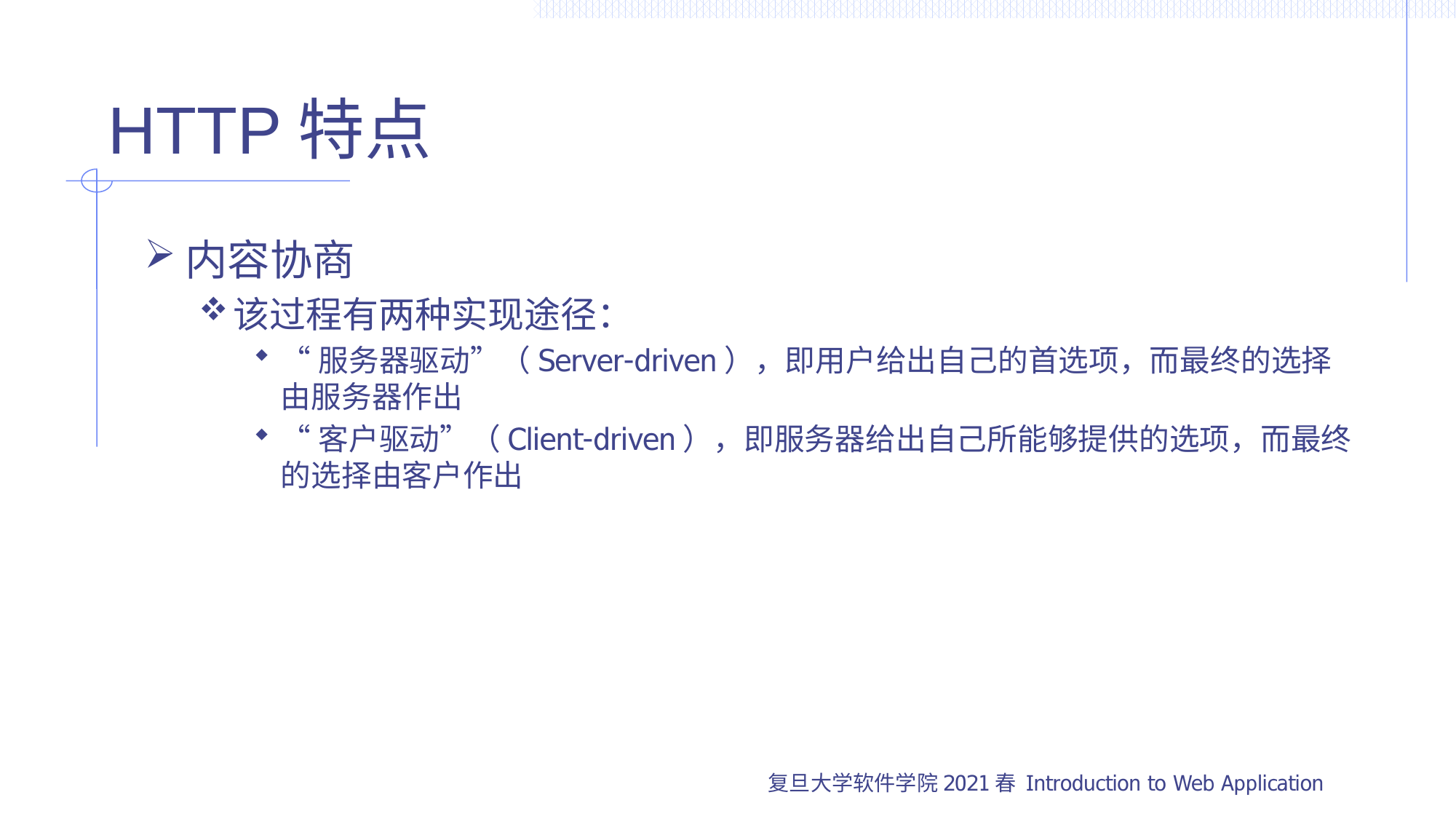

# HTTP特点
内容协商
该过程有两种实现途径：
“服务器驱动”（Server-driven），即用户给出自己的首选项，而最终的选择由服务器作出
“客户驱动”（Client-driven），即服务器给出自己所能够提供的选项，而最终的选择由客户作出